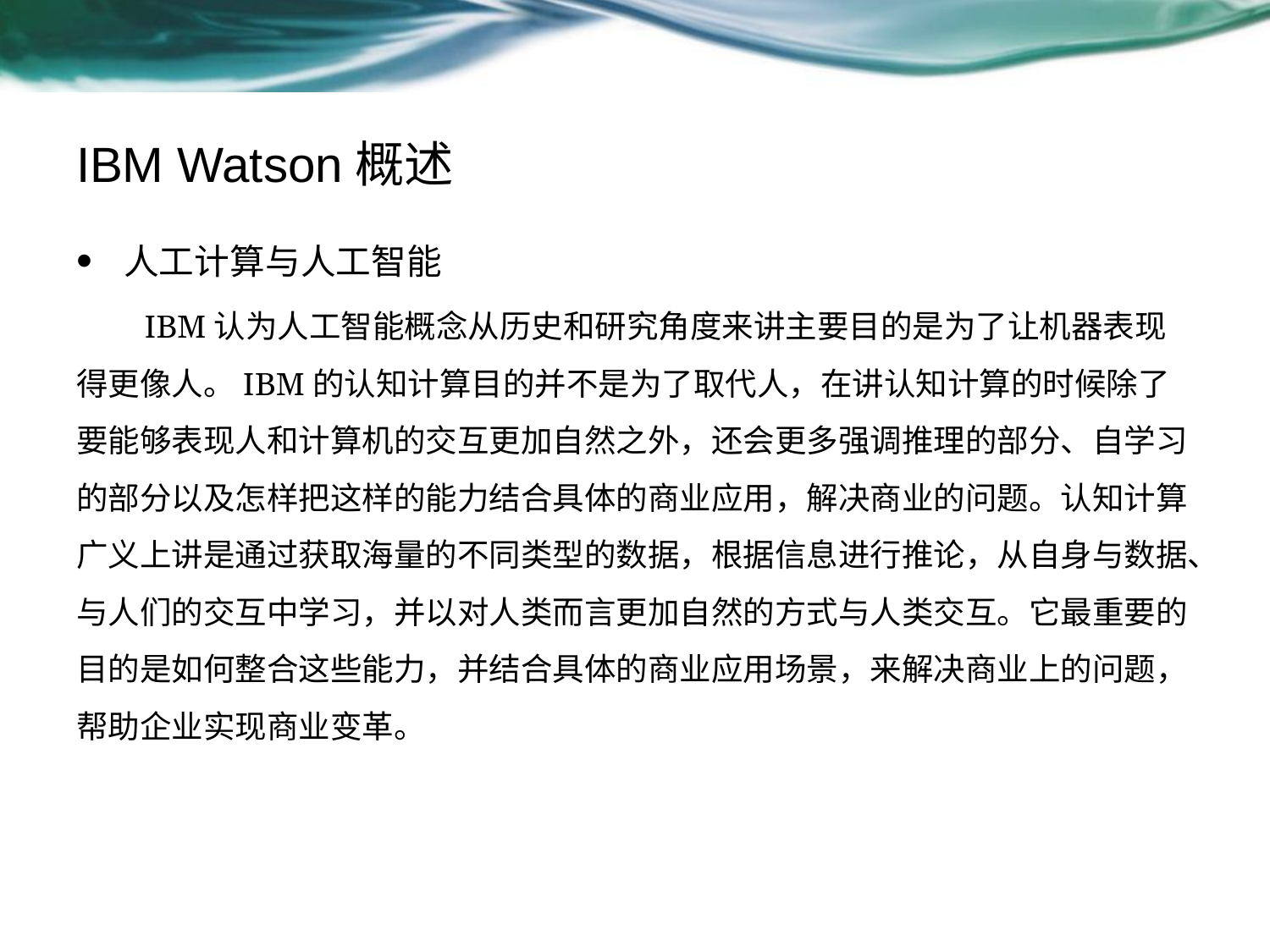

# IBM Watson概述
人工计算与人工智能
        IBM认为人工智能概念从历史和研究角度来讲主要目的是为了让机器表现得更像人。IBM的认知计算目的并不是为了取代人，在讲认知计算的时候除了要能够表现人和计算机的交互更加自然之外，还会更多强调推理的部分、自学习的部分以及怎样把这样的能力结合具体的商业应用，解决商业的问题。认知计算广义上讲是通过获取海量的不同类型的数据，根据信息进行推论，从自身与数据、与人们的交互中学习，并以对人类而言更加自然的方式与人类交互。它最重要的目的是如何整合这些能力，并结合具体的商业应用场景，来解决商业上的问题，帮助企业实现商业变革。